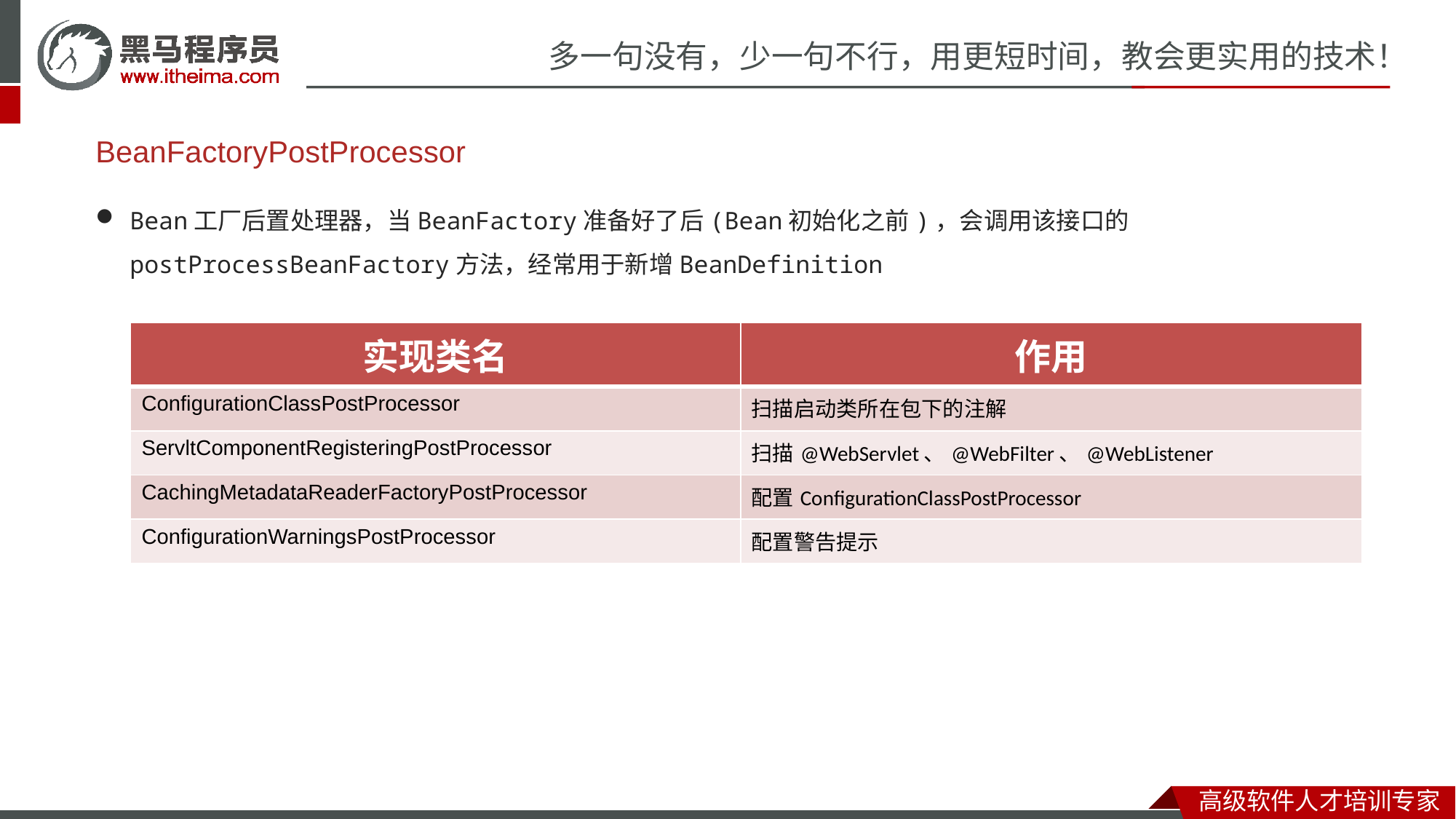

# BeanFactoryPostProcessor
Bean工厂后置处理器，当BeanFactory准备好了后(Bean初始化之前)，会调用该接口的postProcessBeanFactory方法，经常用于新增BeanDefinition
| 实现类名 | 作用 |
| --- | --- |
| ConfigurationClassPostProcessor | 扫描启动类所在包下的注解 |
| ServltComponentRegisteringPostProcessor | 扫描@WebServlet、@WebFilter、@WebListener |
| CachingMetadataReaderFactoryPostProcessor | 配置ConfigurationClassPostProcessor |
| ConfigurationWarningsPostProcessor | 配置警告提示 |